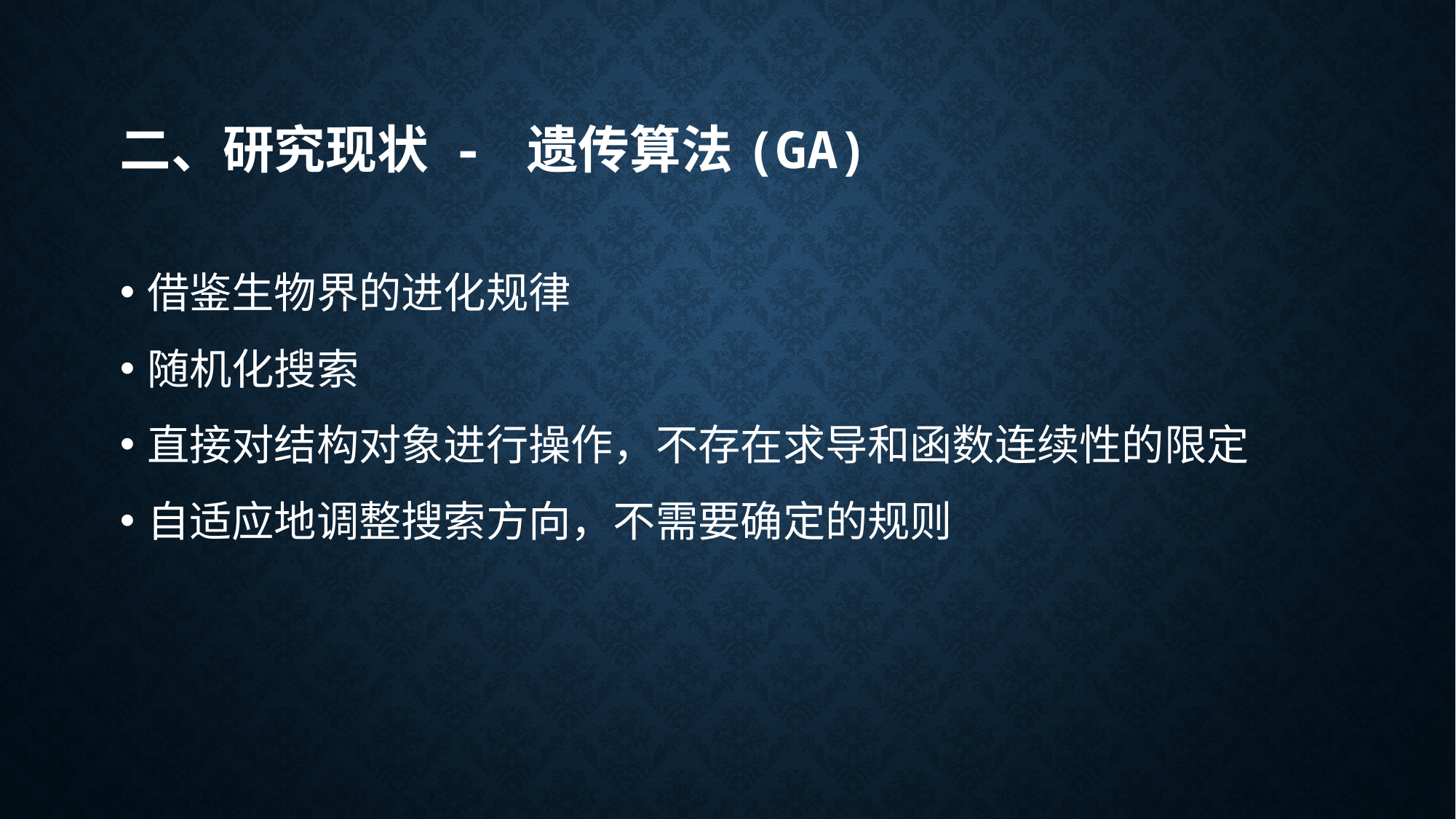

# 二、研究现状 - 遗传算法(GA)
借鉴生物界的进化规律
随机化搜索
直接对结构对象进行操作，不存在求导和函数连续性的限定
自适应地调整搜索方向，不需要确定的规则